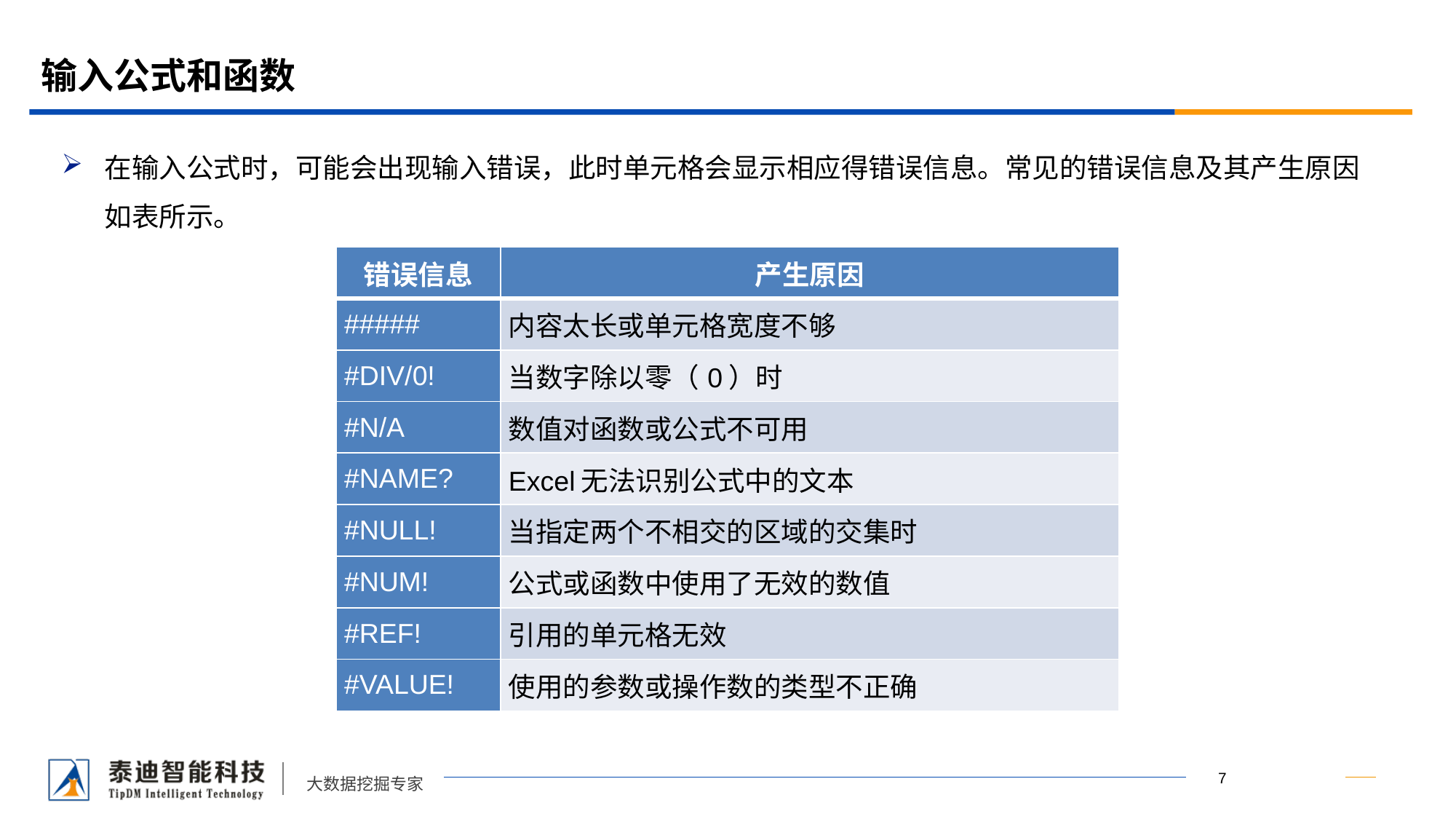

# 输入公式和函数
在输入公式时，可能会出现输入错误，此时单元格会显示相应得错误信息。常见的错误信息及其产生原因如表所示。
| 错误信息 | 产生原因 |
| --- | --- |
| ##### | 内容太长或单元格宽度不够 |
| #DIV/0! | 当数字除以零（0）时 |
| #N/A | 数值对函数或公式不可用 |
| #NAME? | Excel无法识别公式中的文本 |
| #NULL! | 当指定两个不相交的区域的交集时 |
| #NUM! | 公式或函数中使用了无效的数值 |
| #REF! | 引用的单元格无效 |
| #VALUE! | 使用的参数或操作数的类型不正确 |